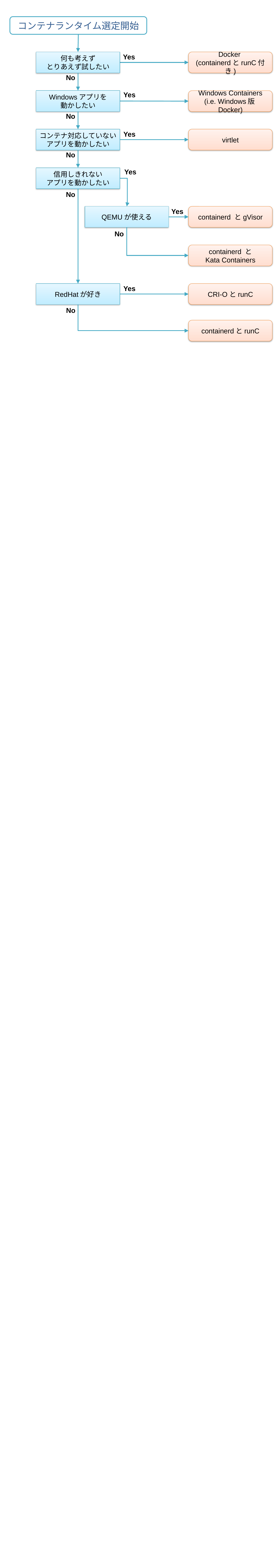

コンテナランタイム選定開始
Yes
何も考えず
とりあえず試したい
Docker
(containerdとrunC付き)
No
Yes
Windowsアプリを
動かしたい
Windows Containers
(i.e. Windows版Docker)
No
Yes
コンテナ対応していない
アプリを動かしたい
virtlet
No
Yes
信用しきれない
アプリを動かしたい
No
Yes
QEMUが使える
containerd とgVisor
No
containerd と
Kata Containers
Yes
RedHatが好き
CRI-OとrunC
No
containerdとrunC